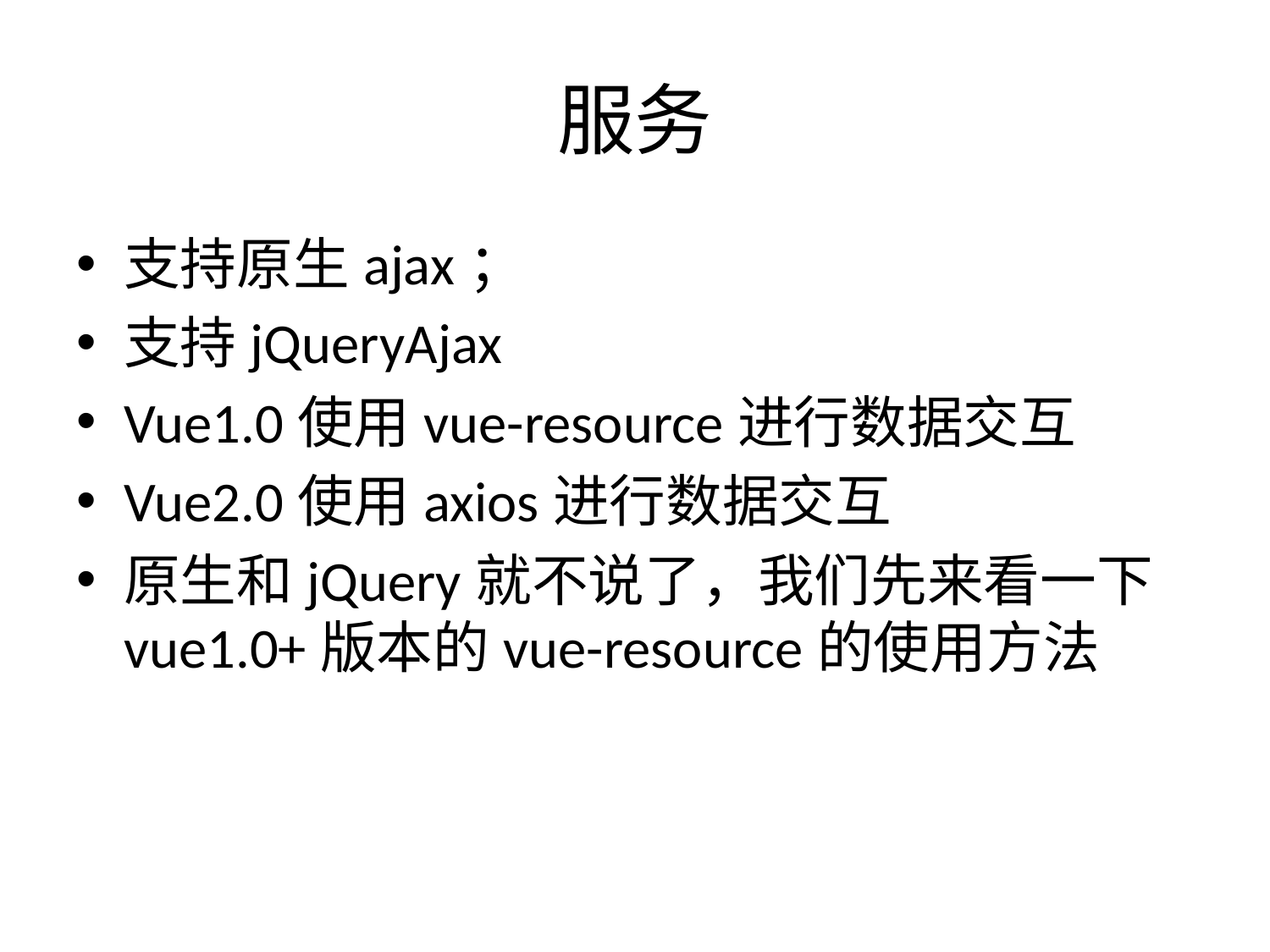

# 服务
支持原生ajax；
支持jQueryAjax
Vue1.0使用vue-resource进行数据交互
Vue2.0使用axios进行数据交互
原生和jQuery就不说了，我们先来看一下vue1.0+版本的vue-resource的使用方法